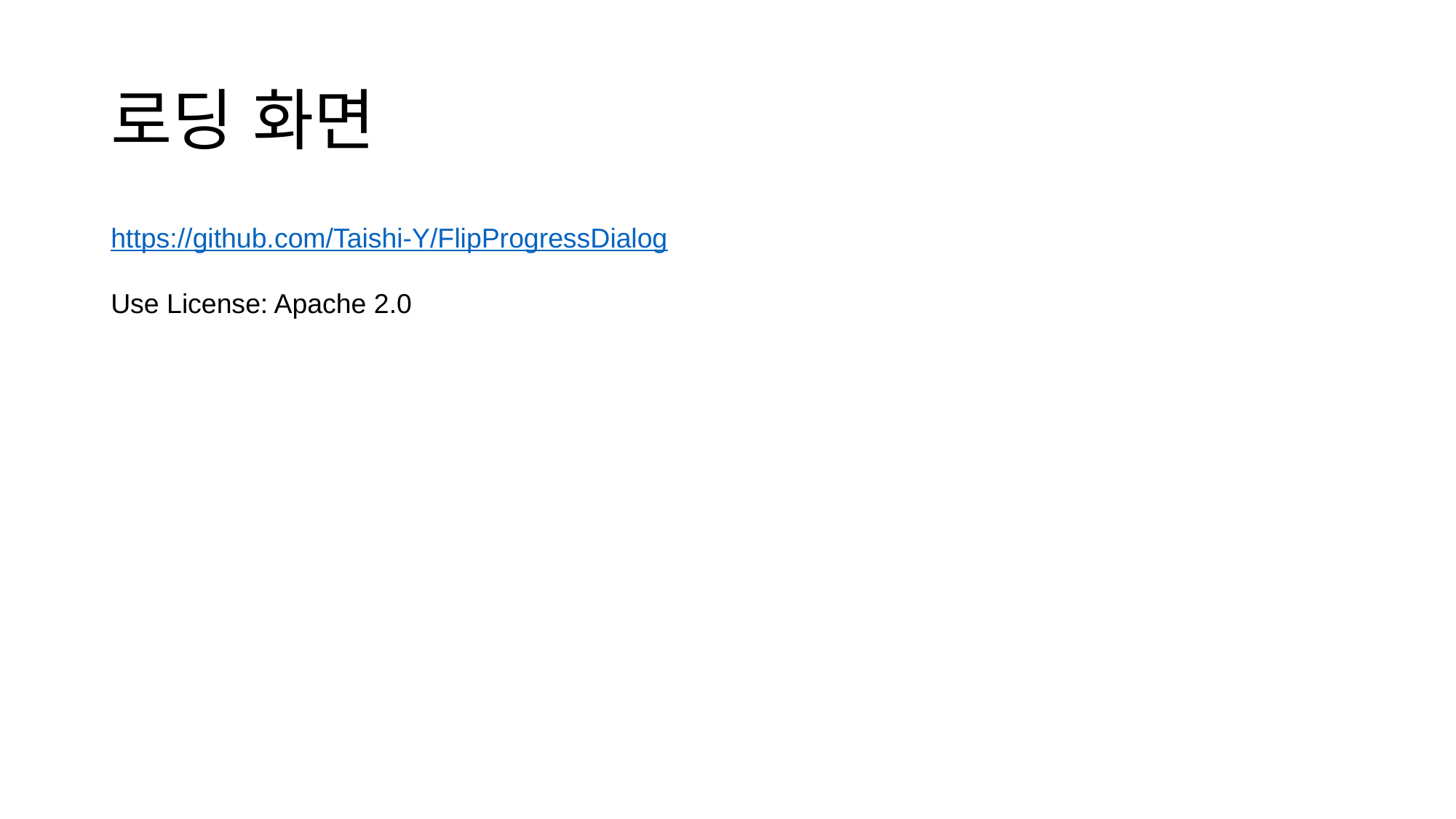

# 로딩 화면
https://github.com/Taishi-Y/FlipProgressDialog

Use License: Apache 2.0